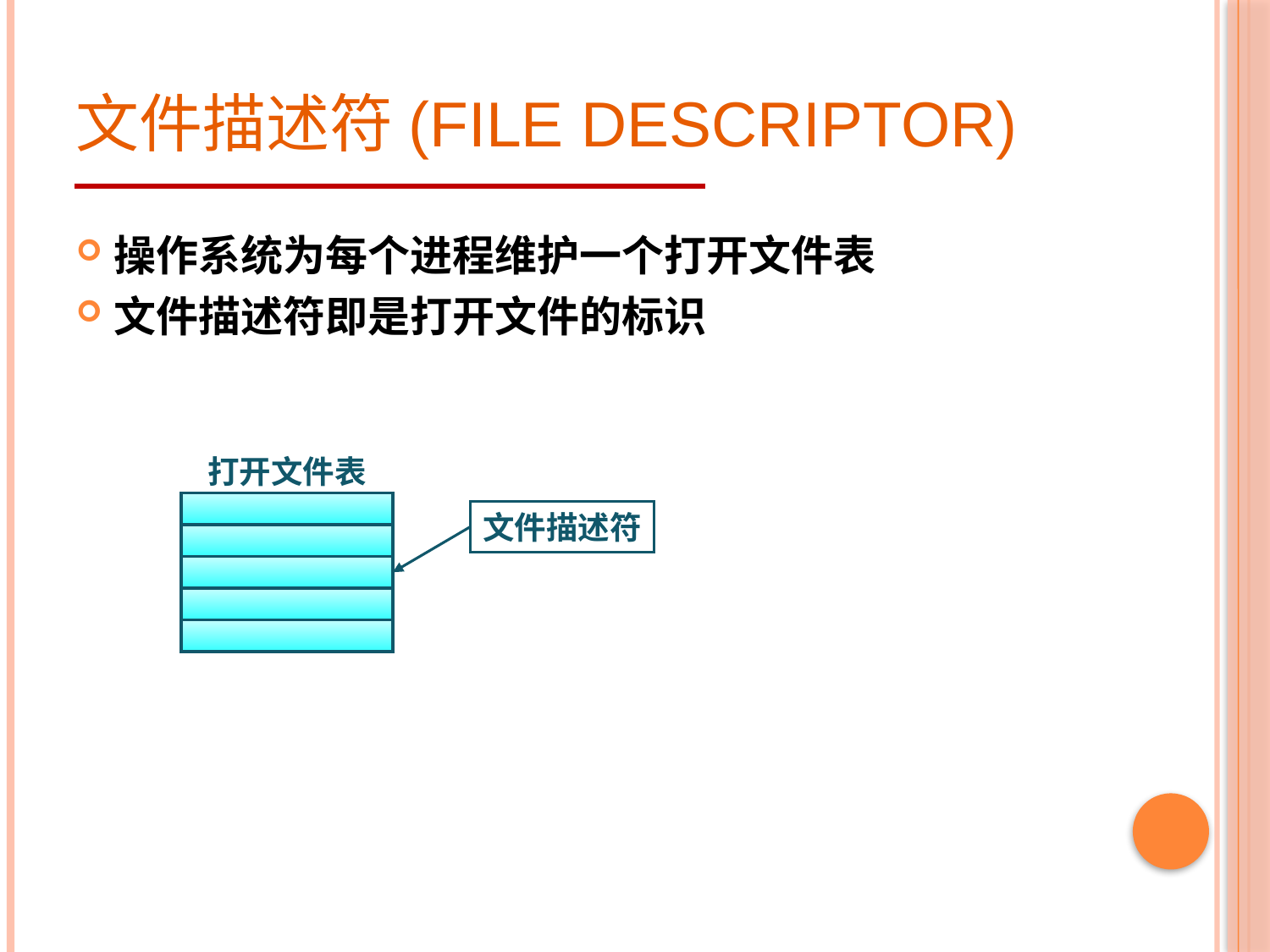

# 文件描述符(File Descriptor)
操作系统为每个进程维护一个打开文件表
文件描述符即是打开文件的标识

打开文件表

文件描述符